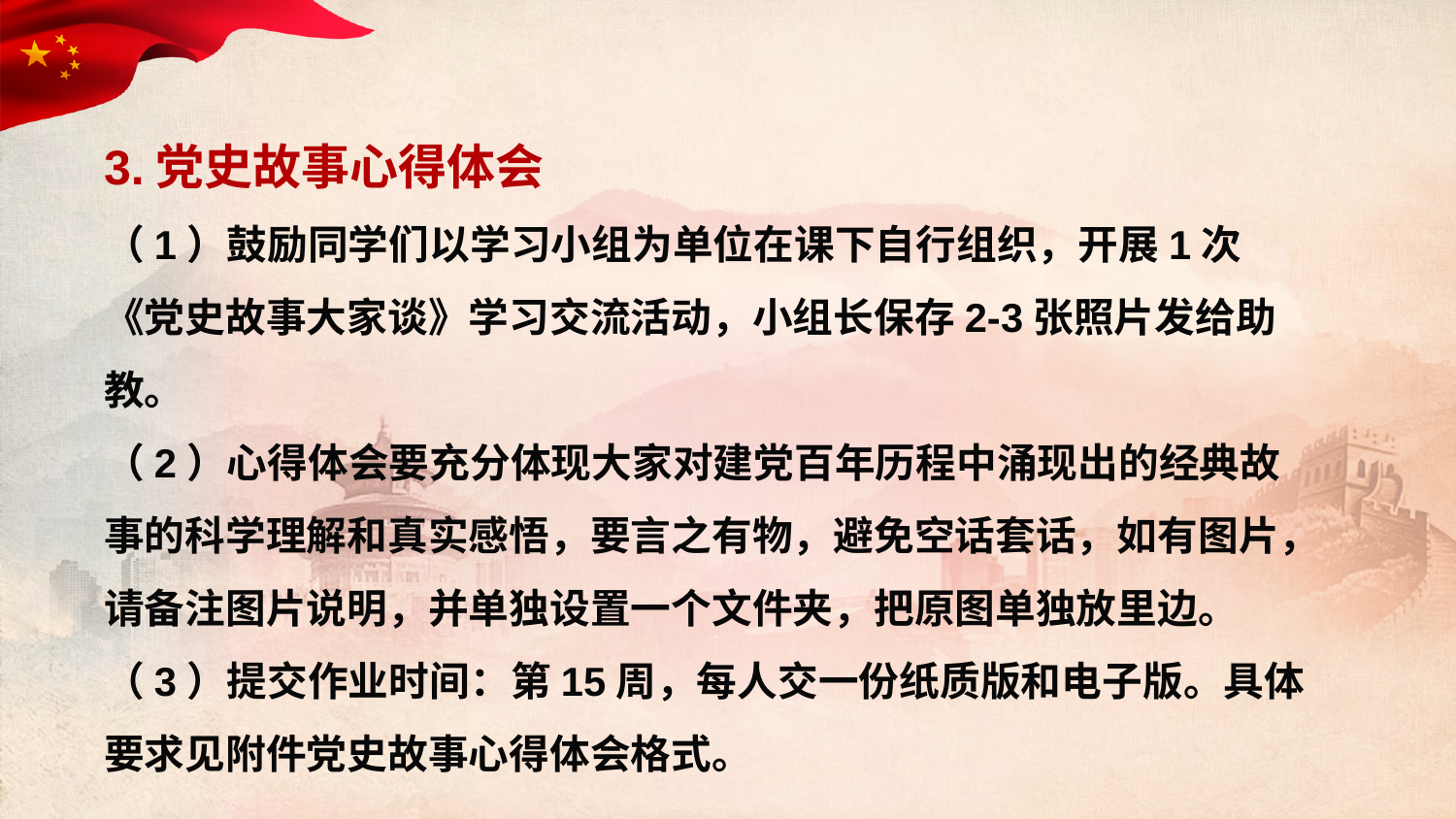

3.党史故事心得体会
（1）鼓励同学们以学习小组为单位在课下自行组织，开展1次《党史故事大家谈》学习交流活动，小组长保存2-3张照片发给助教。
（2）心得体会要充分体现大家对建党百年历程中涌现出的经典故事的科学理解和真实感悟，要言之有物，避免空话套话，如有图片，请备注图片说明，并单独设置一个文件夹，把原图单独放里边。
（3）提交作业时间：第15周，每人交一份纸质版和电子版。具体要求见附件党史故事心得体会格式。